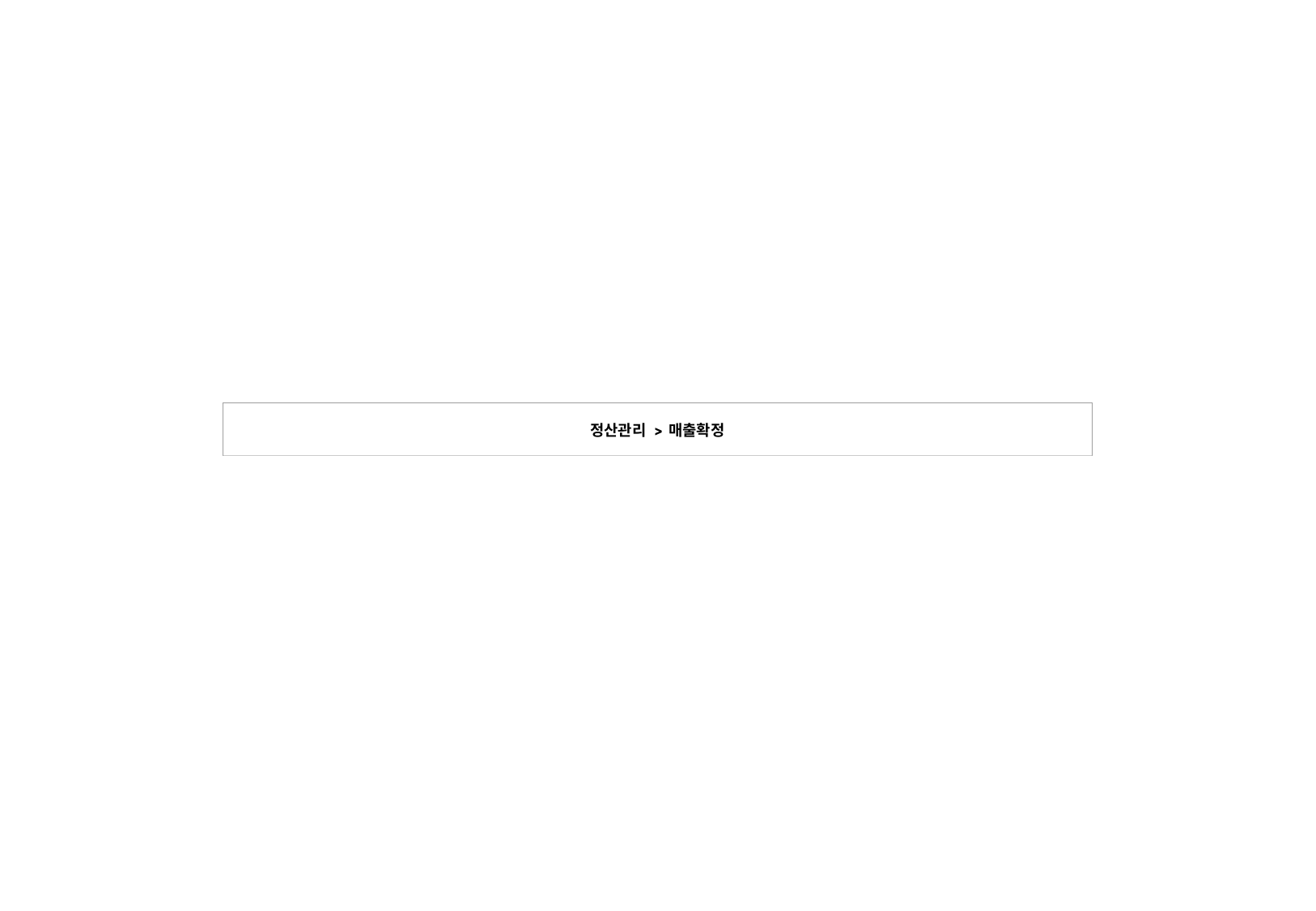

| 정산관리 > 매출확정 |
| --- |